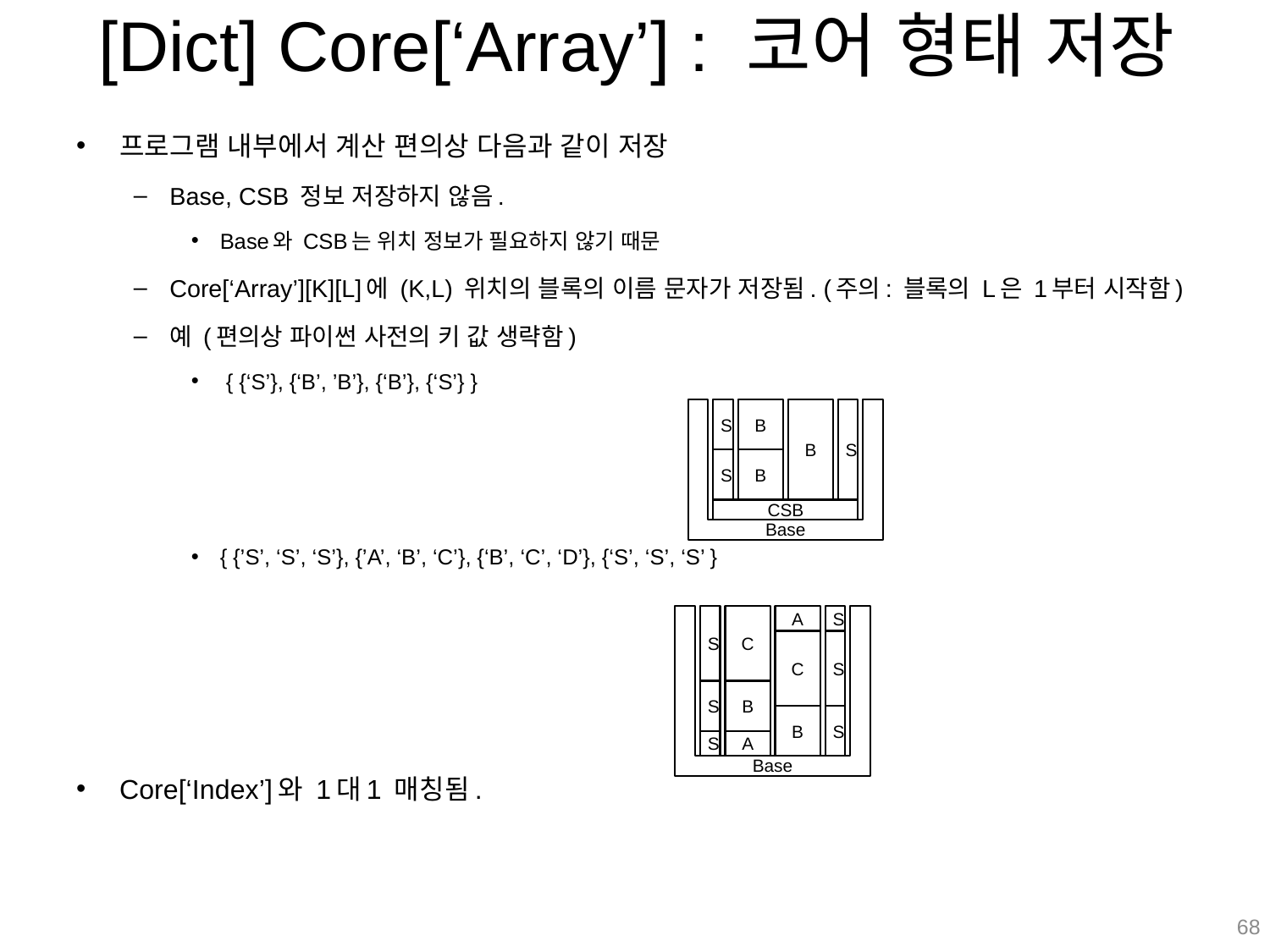

# [Dict] Core[‘Array’] : 코어 형태 저장
프로그램 내부에서 계산 편의상 다음과 같이 저장
Base, CSB 정보 저장하지 않음.
Base와 CSB는 위치 정보가 필요하지 않기 때문
Core[‘Array’][K][L]에 (K,L) 위치의 블록의 이름 문자가 저장됨. (주의: 블록의 L은 1부터 시작함)
예 (편의상 파이썬 사전의 키 값 생략함)
 { {‘S’}, {‘B’, ’B’}, {‘B’}, {‘S’} }

{ {’S’, ‘S’, ‘S’}, {’A’, ‘B’, ‘C’}, {‘B’, ‘C’, ‘D’}, {‘S’, ‘S’, ‘S’ }

Core[‘Index’]와 1대1 매칭됨.

Base
S
B
B
S
S
B
CSB
Base
S
C
A
S
C
S
S
B
B
S
S
A
68